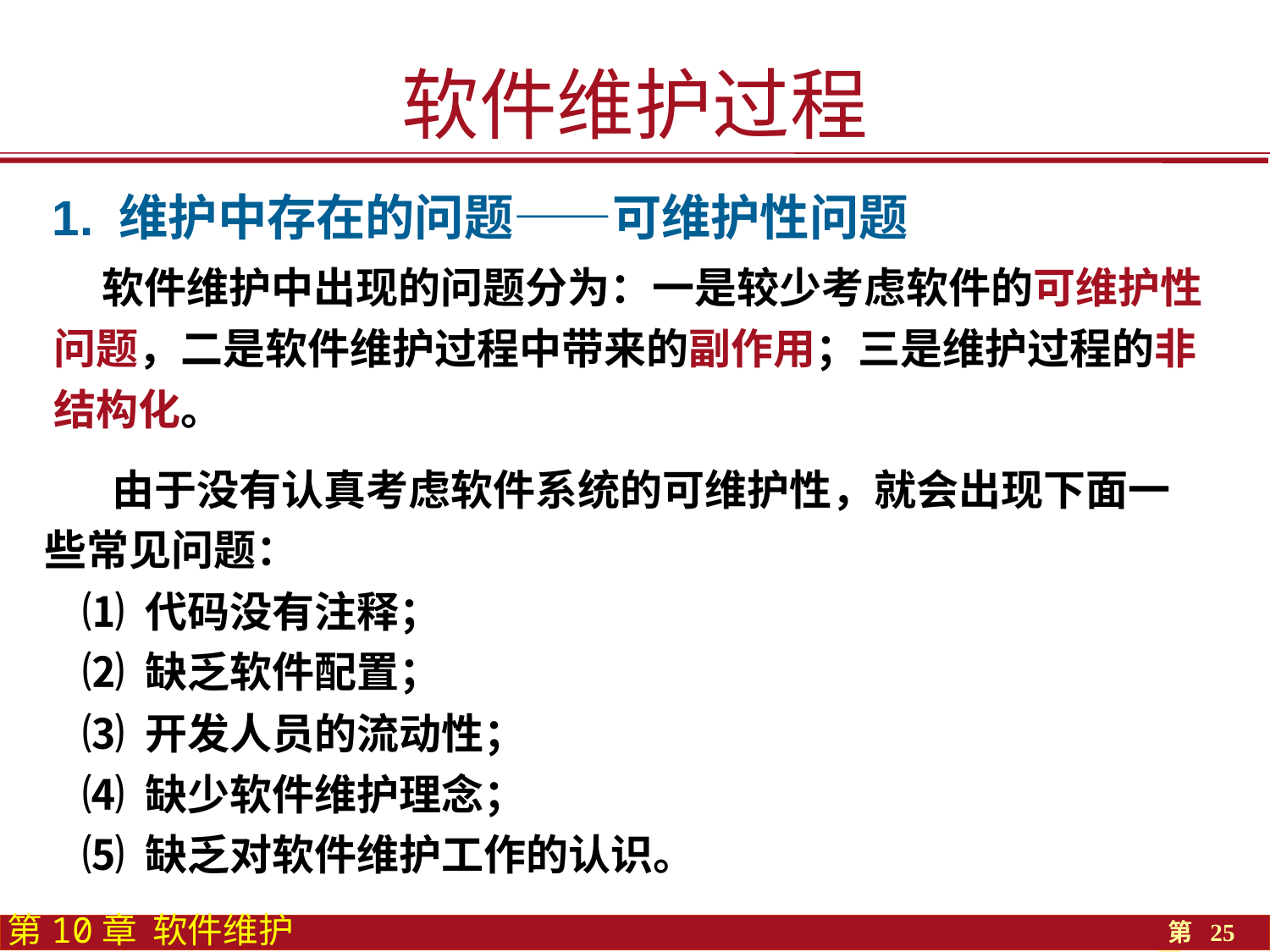

软件维护过程
1. 维护中存在的问题——可维护性问题
    软件维护中出现的问题分为：一是较少考虑软件的可维护性问题，二是软件维护过程中带来的副作用；三是维护过程的非结构化。
  由于没有认真考虑软件系统的可维护性，就会出现下面一些常见问题：
⑴ 代码没有注释；
⑵ 缺乏软件配置；
⑶ 开发人员的流动性；
⑷ 缺少软件维护理念；
⑸ 缺乏对软件维护工作的认识。